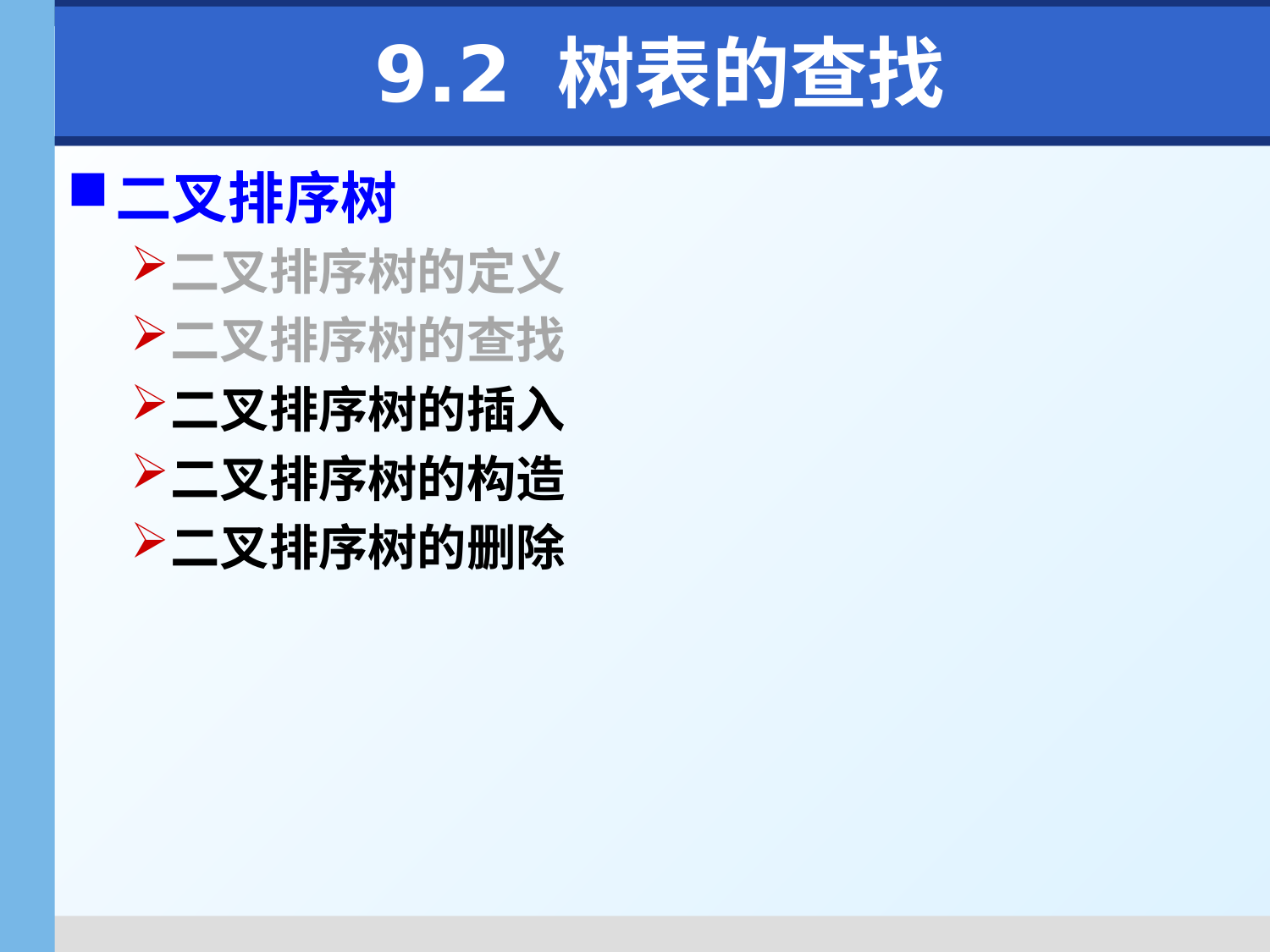

# 9.2 树表的查找
二叉排序树
二叉排序树的定义
二叉排序树的查找
二叉排序树的插入
二叉排序树的构造
二叉排序树的删除